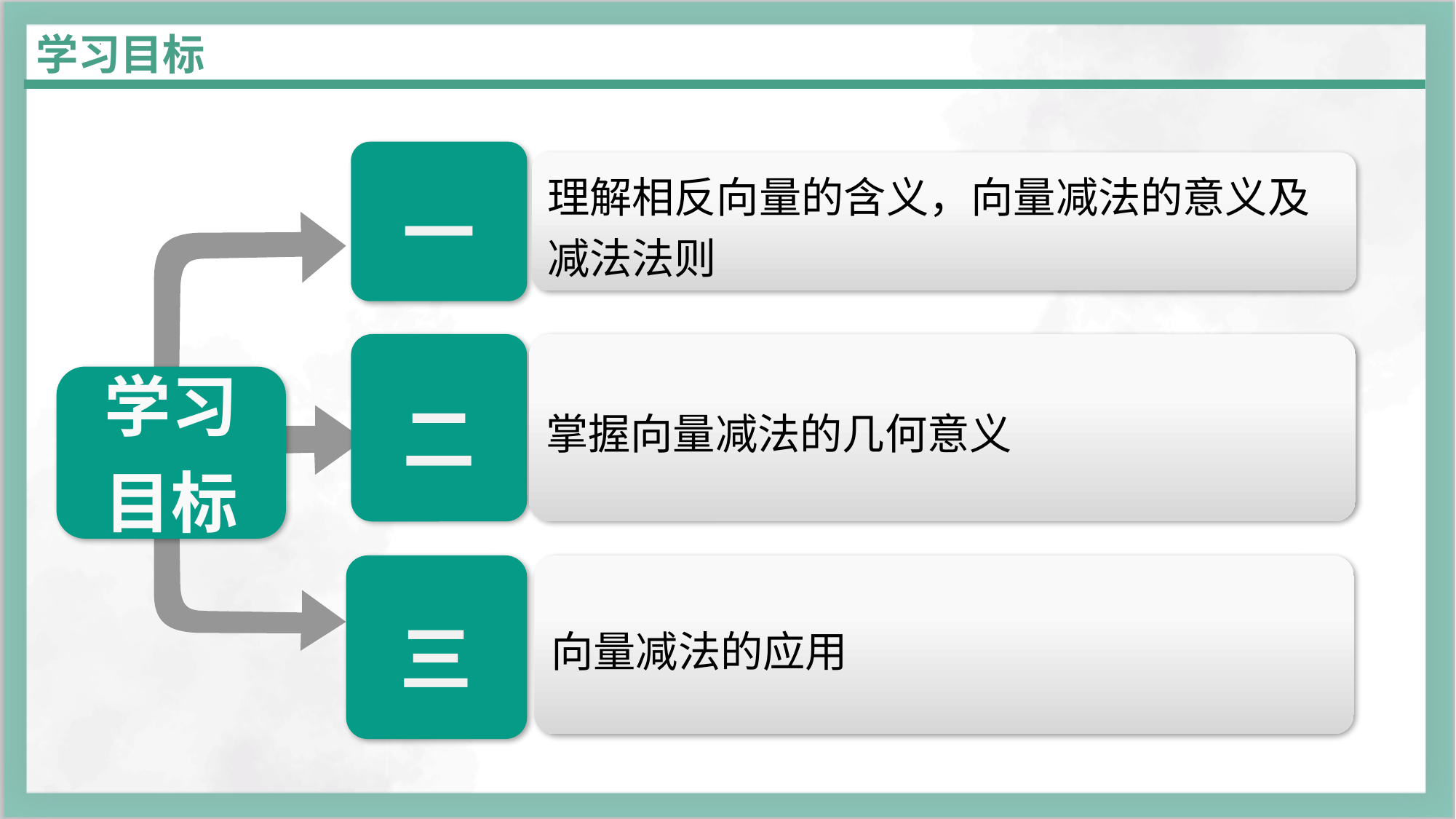

学习目标

一
理解相反向量的含义，向量减法的意义及减法法则

二
掌握向量减法的几何意义
学习目标

三
向量减法的应用